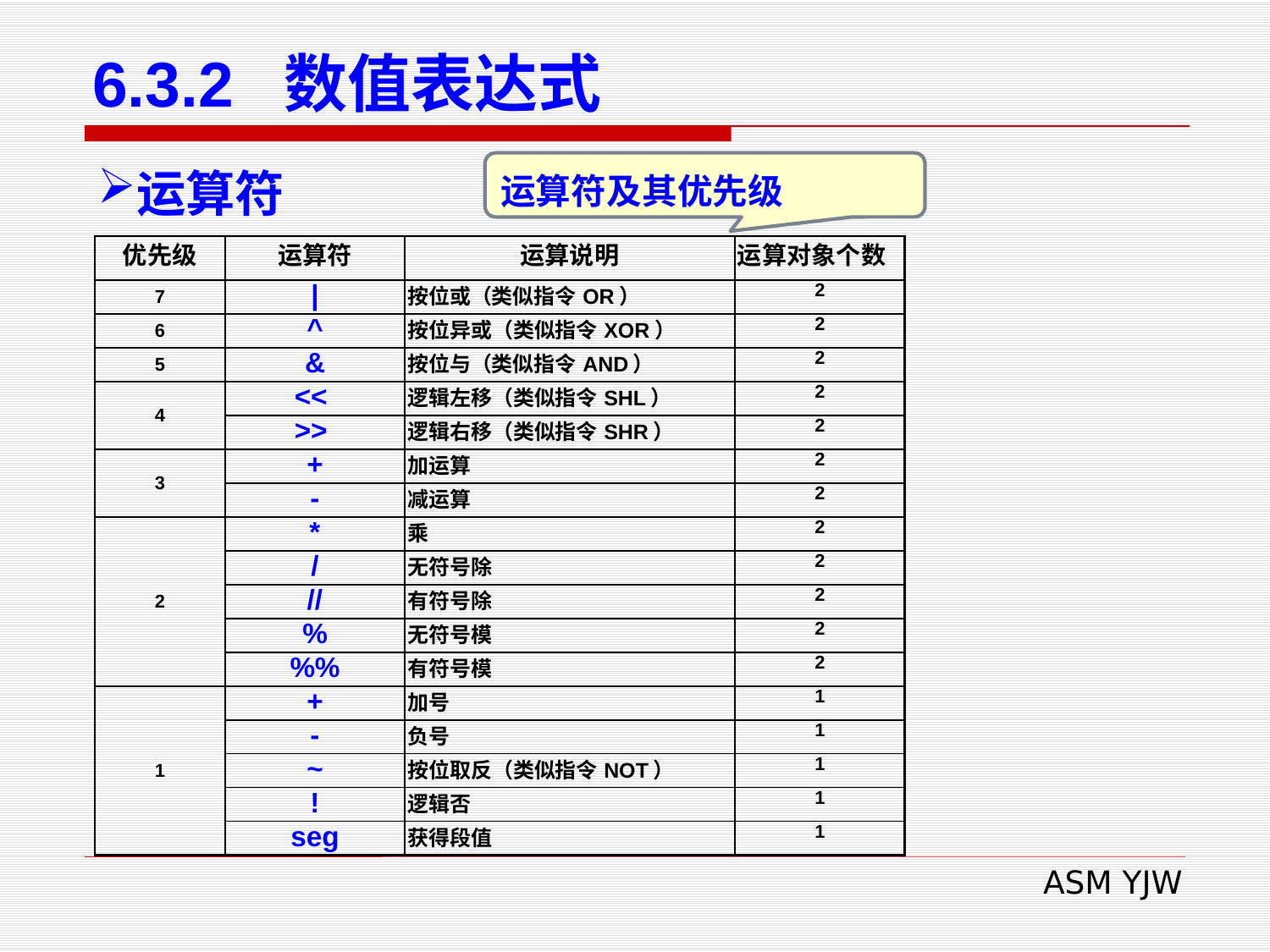

# 6.3.2  数值表达式
运算符及其优先级
运算符

| 优先级 | 运算符 | 运算说明 | 运算对象个数 |
| --- | --- | --- | --- |
| 7 | | | 按位或（类似指令OR） | 2 |
| 6 | ^ | 按位异或（类似指令XOR） | 2 |
| 5 | & | 按位与（类似指令AND） | 2 |
| 4 | << | 逻辑左移（类似指令SHL） | 2 |
|  | >> | 逻辑右移（类似指令SHR） | 2 |
| 3 | + | 加运算 | 2 |
|  | - | 减运算 | 2 |
| 2 | \* | 乘 | 2 |
|  | / | 无符号除 | 2 |
|  | // | 有符号除 | 2 |
|  | % | 无符号模 | 2 |
|  | %% | 有符号模 | 2 |
| 1 | + | 加号 | 1 |
|  | - | 负号 | 1 |
|  | ~ | 按位取反（类似指令NOT） | 1 |
|  | ! | 逻辑否 | 1 |
|  | seg | 获得段值 | 1 |